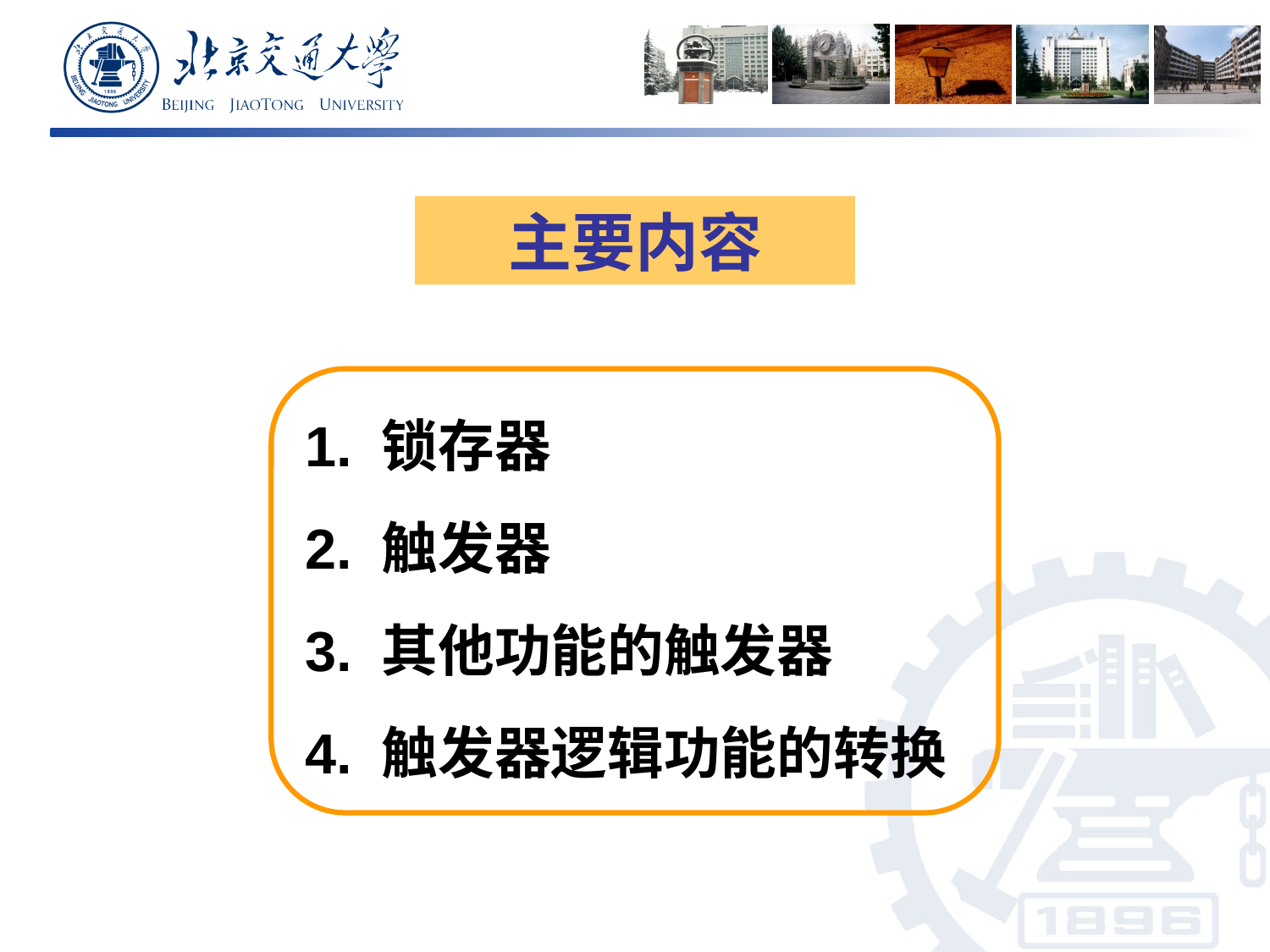

主要内容
1. 锁存器
2. 触发器
3. 其他功能的触发器
4. 触发器逻辑功能的转换